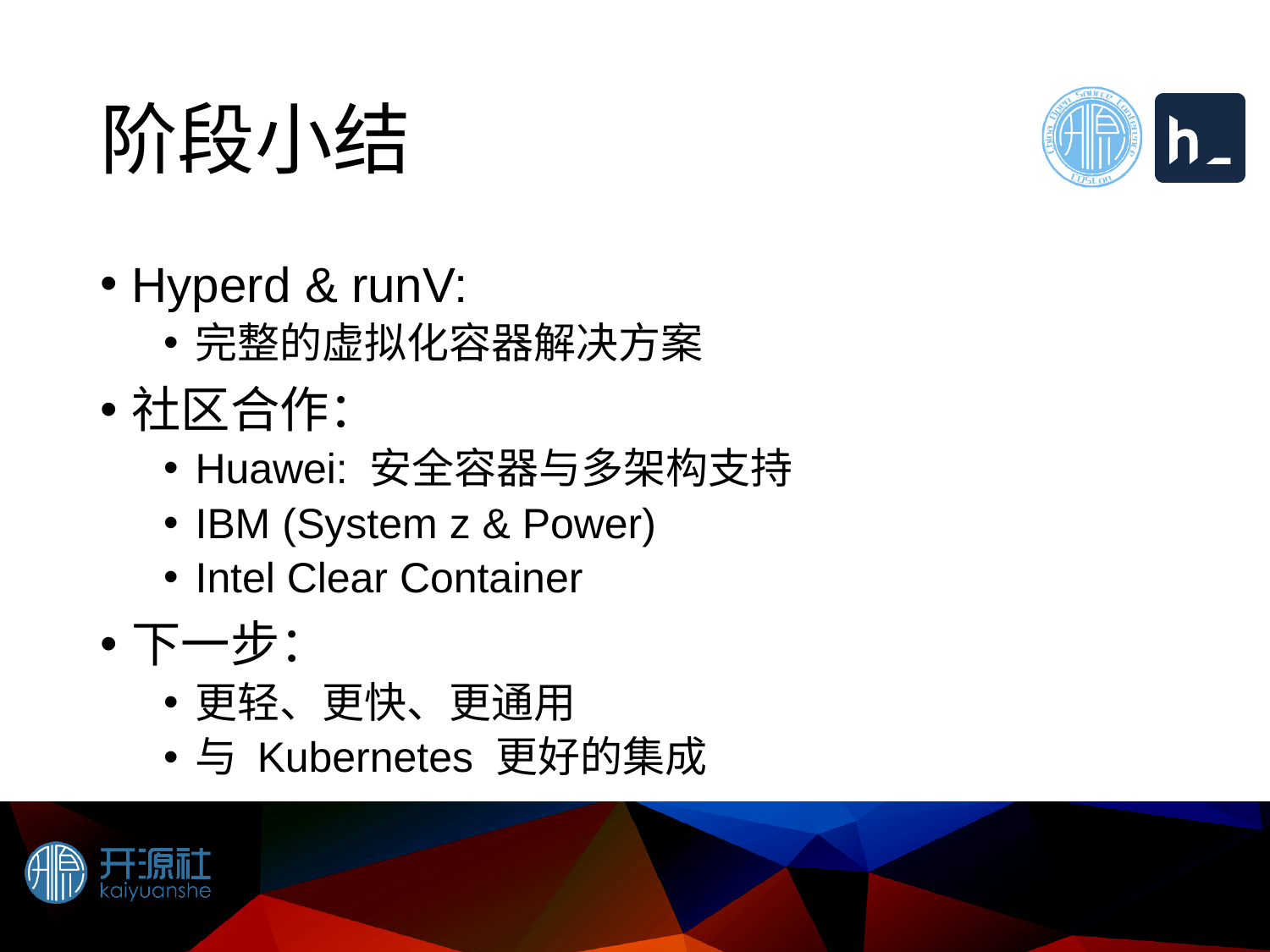

# 阶段小结
Hyperd & runV:
完整的虚拟化容器解决方案
社区合作：
Huawei: 安全容器与多架构支持
IBM (System z & Power)
Intel Clear Container
下一步：
更轻、更快、更通用
与 Kubernetes 更好的集成